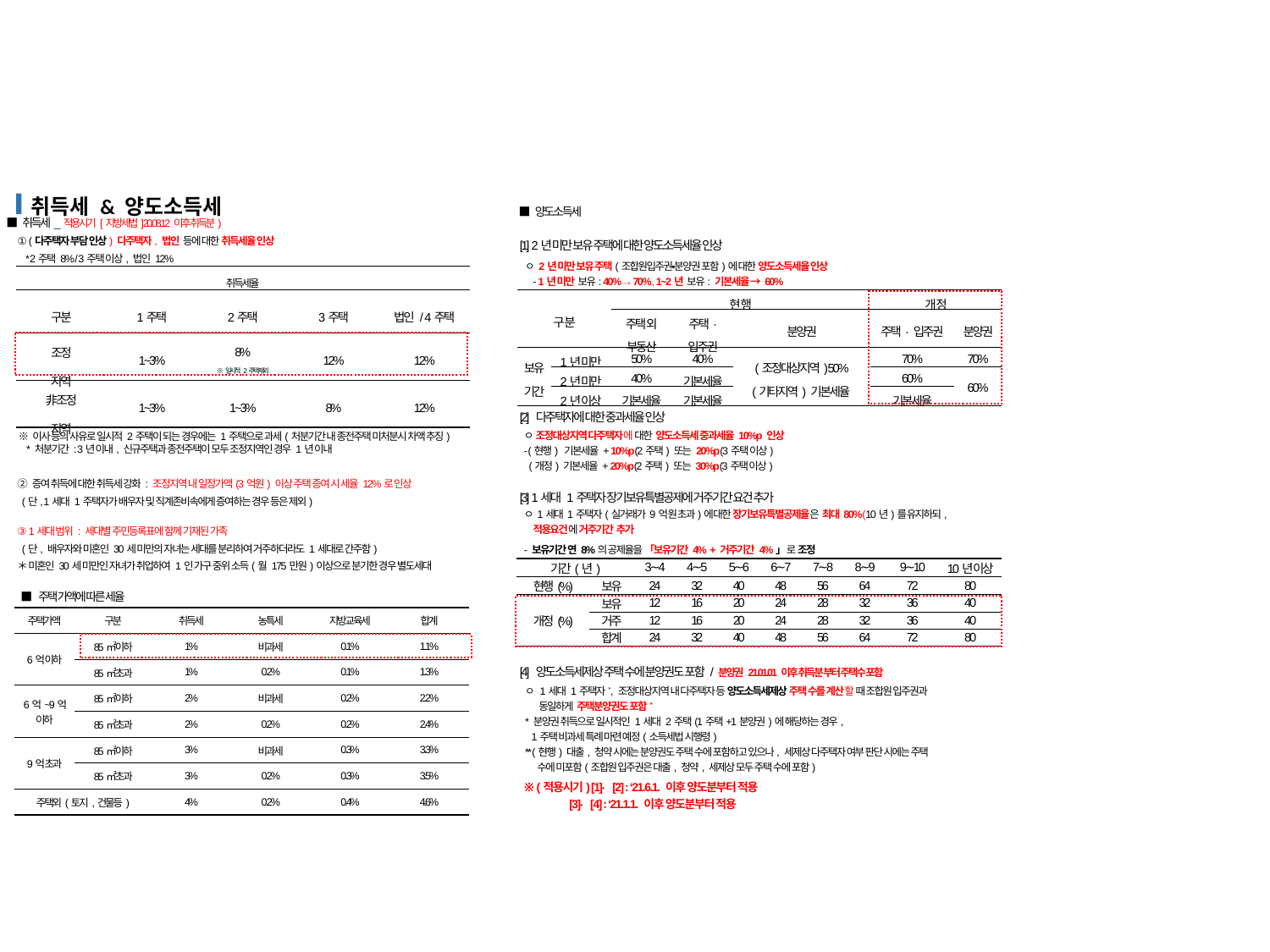

취득세 & 양도소득세

■ 양도소득세
■ 취득세_적용시기 [지방세법] 20.08.12 이후 취득분)
① (다주택자 부담 인상) 다주택자, 법인 등에 대한 취득세율 인상
    * 2주택 8% / 3주택 이상, 법인 12%
| [1] 2년 미만 보유 주택에 대한 양도소득세율 인상 |
| --- |
ㅇ 2년 미만 보유 주택(조합원입주권‧분양권 포함)에 대한 양도소득세율 인상
    - 1년 미만 보유: 40% → 70%, 1~2년 보유: 기본세율 → 60%
| 취득세율 |  |  |  |  |
| --- | --- | --- | --- | --- |
| 구분 | 1주택 | 2주택 | 3주택 | 법인 / 4주택 |
| 조정 지역 | 1~3% | 8% ※ 일시적 2주택 제외 | 12% | 12% |
| 非조정 지역 | 1~3% | 1~3% | 8% | 12% |
| 구 분 |  | 현 행 |  |  | 개 정 |  |
| --- | --- | --- | --- | --- | --- | --- |
|  |  | 주택 외 부동산 | 주택· 입주권 | 분양권 | 주택· 입주권 | 분양권 |
| 보유 기간 | 1년 미만 | 50% | 40% | (조정대상지역) 50% (기타지역) 기본세율 | 70% | 70% |
|  | 2년 미만 | 40% | 기본세율 |  | 60% | 60% |
|  | 2년 이상 | 기본세율 | 기본세율 |  | 기본세율 |  |

| [2] 다주택자에 대한 중과세율 인상 |
| --- |
ㅇ 조정대상지역 다주택자에 대한 양도소득세 중과세율 10%p 인상
- (현행) 기본세율 + 10%p(2주택) 또는 20%p(3주택 이상)
  (개정) 기본세율 + 20%p(2주택) 또는 30%p(3주택 이상)
※ 이사 등의 사유로 일시적 2주택이 되는 경우에는 1주택으로 과세(처분기간 내 종전주택 미처분시 차액 추징)
    * 처분기간 : 3년 이내, 신규주택과 종전주택이 모두 조정지역인 경우 1년 이내
② 증여 취득에 대한 취득세 강화 : 조정지역 내 일정가액(3억원) 이상 주택 증여 시 세율 12%로 인상
  (단, 1세대 1주택자가 배우자 및 직계존비속에게 증여하는 경우 등은 제외)
| [3] 1세대 1주택자 장기보유특별공제에 거주기간 요건 추가 |
| --- |
ㅇ 1세대 1주택자(실거래가 9억 원 초과)에 대한 장기보유특별공제율은 최대 80%(10년)를 유지하되,
     적용요건에 거주기간 추가
③ 1세대 범위 : 세대별 주민등록표에 함께 기재된 가족
  (단, 배우자와 미혼인 30세 미만의 자녀는 세대를 분리하여 거주하더라도 1세대로 간주함)
＊ 미혼인 30세 미만인 자녀가 취업하여 1인 가구 중위 소득(월 175만원)이상으로 분기한 경우 별도세대
- 보유기간 연 8%의 공제율을 「보유기간 4% + 거주기간 4%」로 조정
| 기간(년) |  | 3∼4 | 4∼5 | 5∼6 | 6∼7 | 7∼8 | 8∼9 | 9∼10 | 10년 이상 |
| --- | --- | --- | --- | --- | --- | --- | --- | --- | --- |
| 현행(%) | 보유 | 24 | 32 | 40 | 48 | 56 | 64 | 72 | 80 |
| 개정(%) | 보유 | 12 | 16 | 20 | 24 | 28 | 32 | 36 | 40 |
|  | 거주 | 12 | 16 | 20 | 24 | 28 | 32 | 36 | 40 |
|  | 합계 | 24 | 32 | 40 | 48 | 56 | 64 | 72 | 80 |
■  주택 가액에 따른 세율

| 주택가액 | 구분 | 취득세 | 농특세 | 지방교육세 | 합계 |
| --- | --- | --- | --- | --- | --- |
| 6억 이하 | 85㎡이하 | 1% | 비과세 | 0.1% | 1.1% |
|  | 85㎡초과 | 1% | 0.2% | 0.1% | 1.3% |
| 6억~9억 이하 | 85㎡이하 | 2% | 비과세 | 0.2% | 2.2% |
|  | 85㎡초과 | 2% | 0.2% | 0.2% | 2.4% |
| 9억 초과 | 85㎡이하 | 3% | 비과세 | 0.3% | 3.3% |
|  | 85㎡초과 | 3% | 0.2% | 0.3% | 3.5% |
| 주택외(토지,건물등) |  | 4% | 0.2% | 0.4% | 4.6% |

| [4] 양도소득세제상 주택 수에 분양권도 포함 / 분양권 21.01.01 이후 취득분 부터 주택수 포함 |
| --- |
ㅇ 1세대 1주택자*, 조정대상지역 내 다주택자 등 양도소득세제상 주택 수를 계산할 때 조합원 입주권과
      동일하게 주택분양권도 포함**
* 분양권 취득으로 일시적인 1세대 2주택(1주택+1분양권)에 해당하는 경우,
   1주택 비과세 특례 마련 예정(소득세법 시행령)
** (현행) 대출, 청약 시에는 분양권도 주택 수에 포함하고 있으나, 세제상 다주택자 여부 판단 시에는 주택
     수에 미포함(조합원 입주권은 대출, 청약, 세제상 모두 주택 수에 포함)
※ (적용시기) [1]‧[2] : ‘21.6.1. 이후 양도분부터 적용
                     [3]‧[4] : ‘21.1.1. 이후 양도분부터 적용